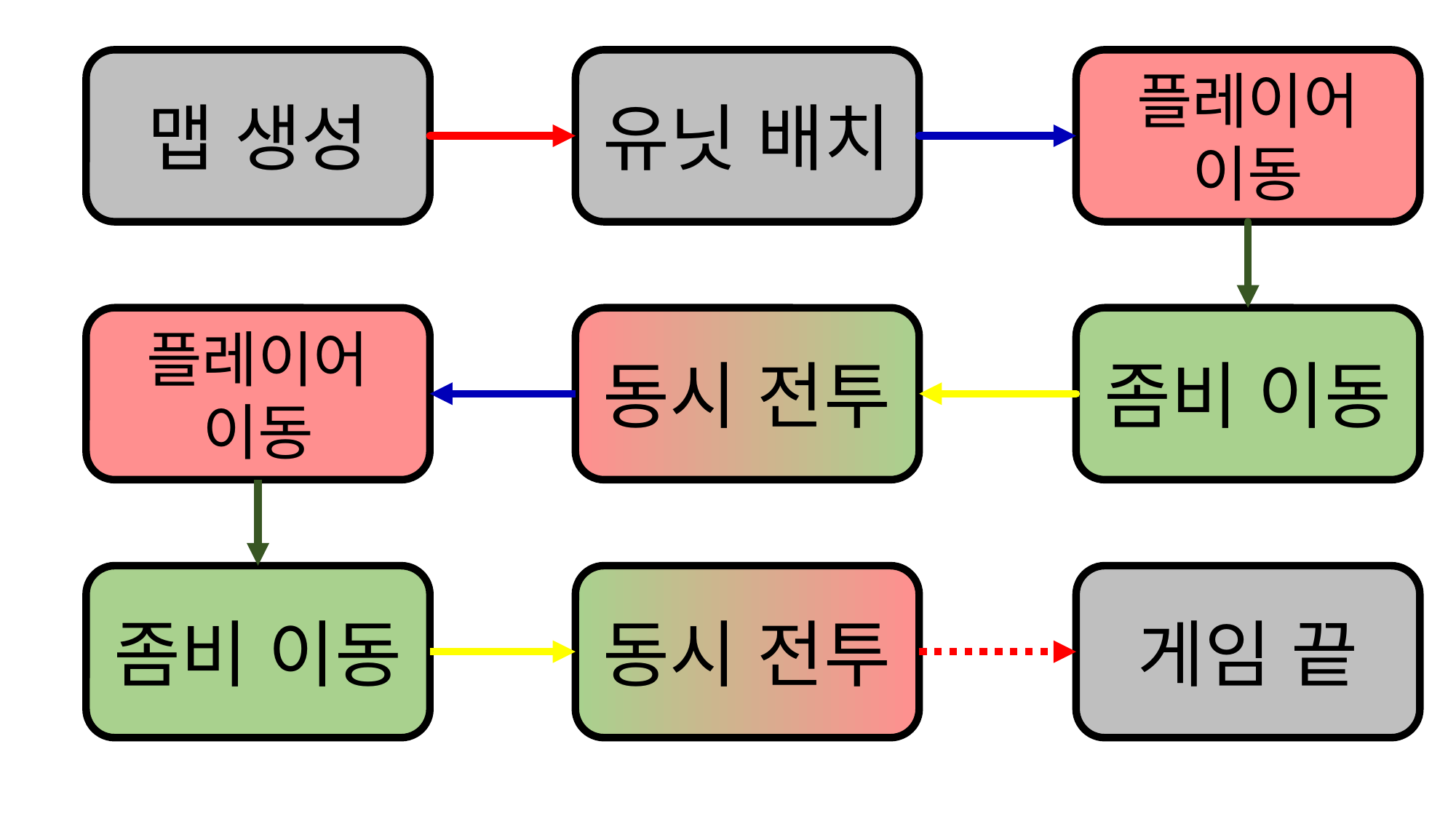

맵 생성
유닛 배치
플레이어 이동
플레이어 이동
동시 전투
좀비 이동
좀비 이동
동시 전투
게임 끝